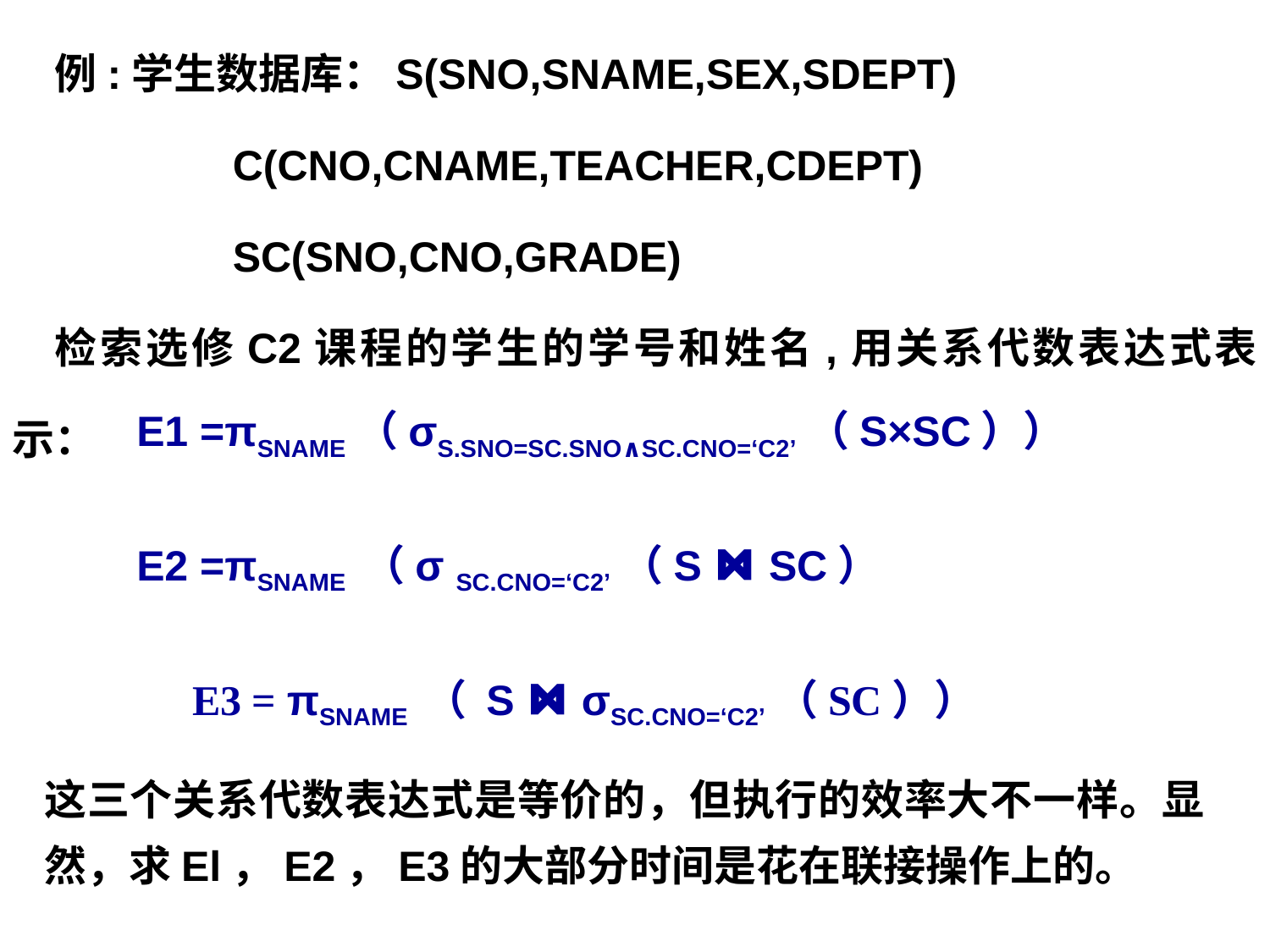

例:学生数据库：S(SNO,SNAME,SEX,SDEPT)
               C(CNO,CNAME,TEACHER,CDEPT)
               SC(SNO,CNO,GRADE)
检索选修C2课程的学生的学号和姓名,用关系代数表达式表示：
      E1 =πSNAME（σS.SNO=SC.SNO∧SC.CNO=‘C2’（S×SC））
      E2 =πSNAME （σ SC.CNO=‘C2’（S ⋈ SC）
            E3 = πSNAME （ S ⋈ σSC.CNO=‘C2’（SC））
这三个关系代数表达式是等价的，但执行的效率大不一样。显然，求El，E2，E3的大部分时间是花在联接操作上的。